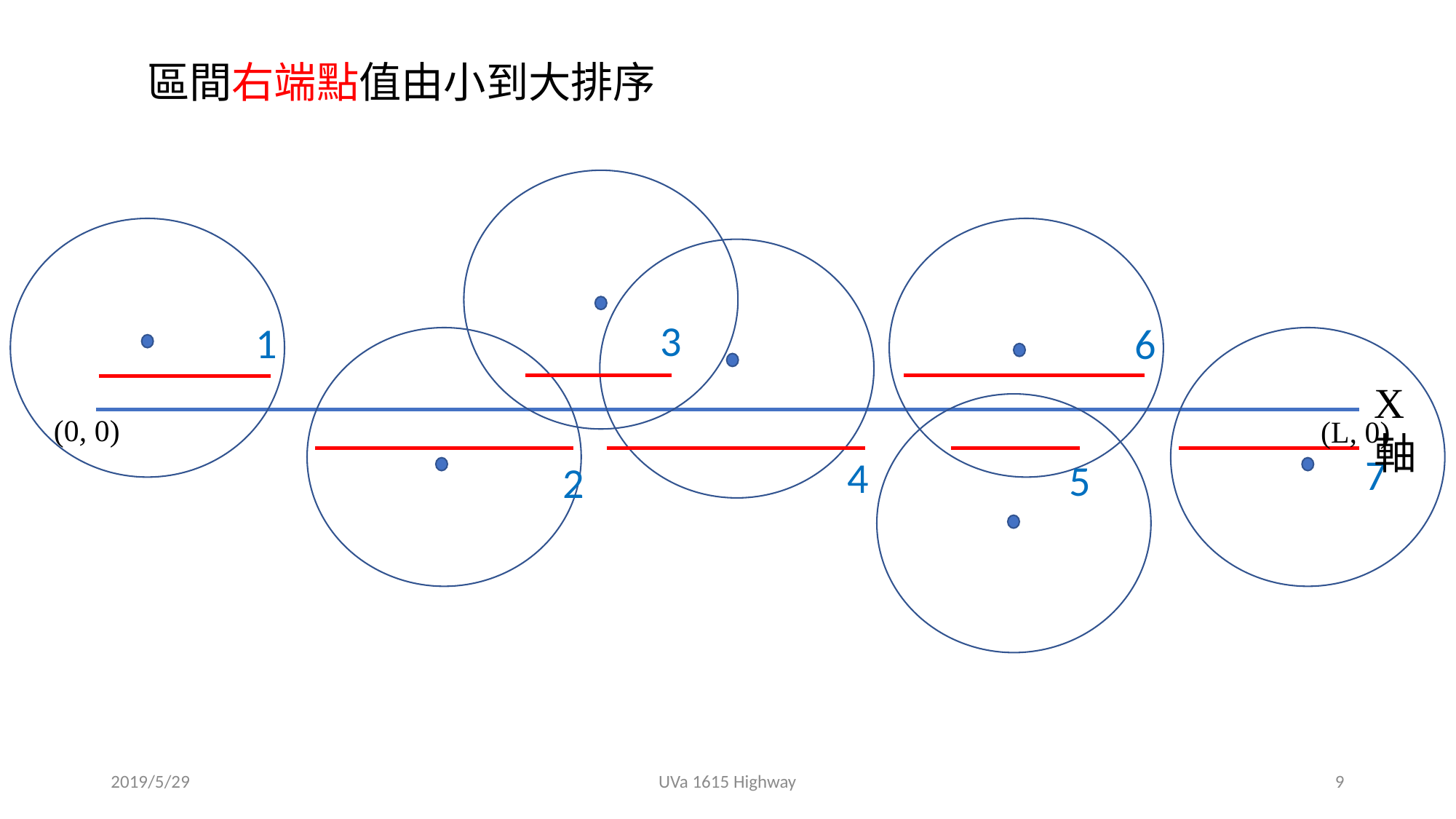

區間右端點值由小到大排序

3
1
6

X軸

(0, 0)
(L, 0)
7
4
5
2

2019/5/29
UVa 1615 Highway
9